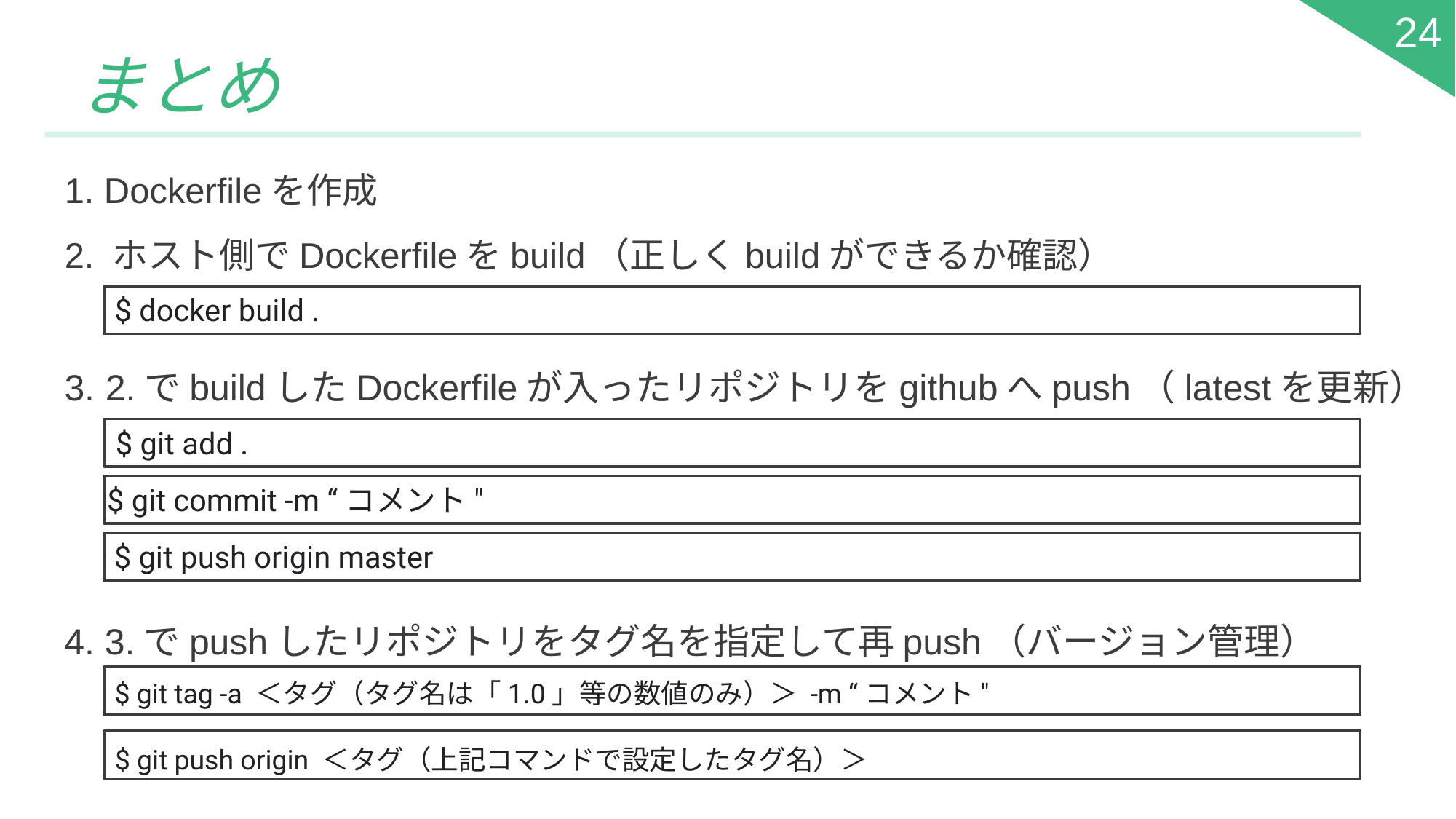

24
# まとめ
1. Dockerfileを作成
2. ホスト側でDockerfileをbuild（正しくbuildができるか確認）
$ docker build .

2.でbuildしたDockerfileが入ったリポジトリをgithubへpush（latestを更新）
$ git add .

$ git commit -m “コメント"

$ git push origin master

4. 3.でpushしたリポジトリをタグ名を指定して再push（バージョン管理）

$ git tag -a ＜タグ（タグ名は「1.0」等の数値のみ）＞ -m “コメント"

$ git push origin ＜タグ（上記コマンドで設定したタグ名）＞